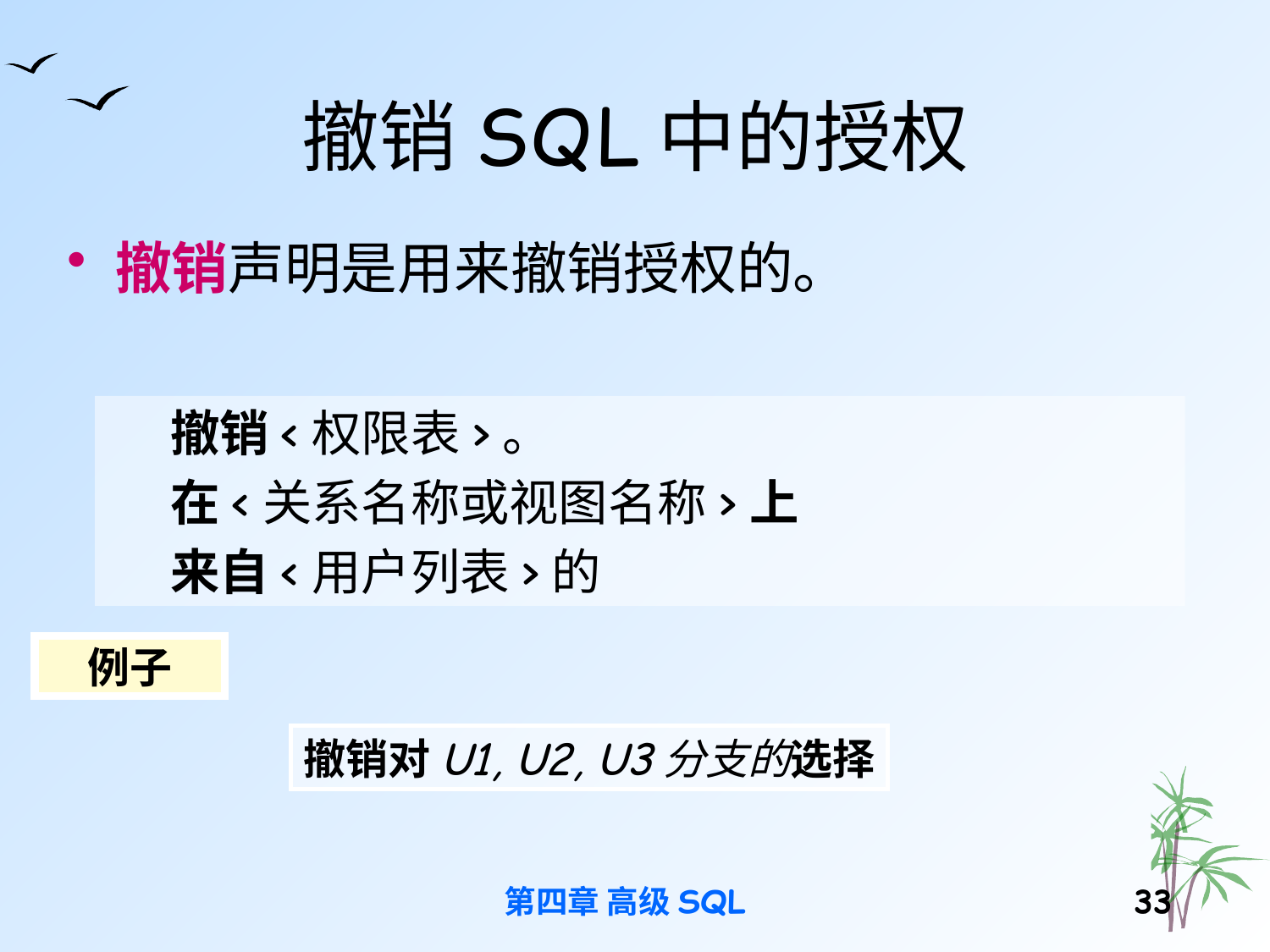

# 撤销SQL中的授权
撤销声明是用来撤销授权的。
撤销<权限表>。
在<关系名称或视图名称>上
来自<用户列表>的
例子
撤销对U1, U2, U3分支的选择
第四章 高级SQL
33